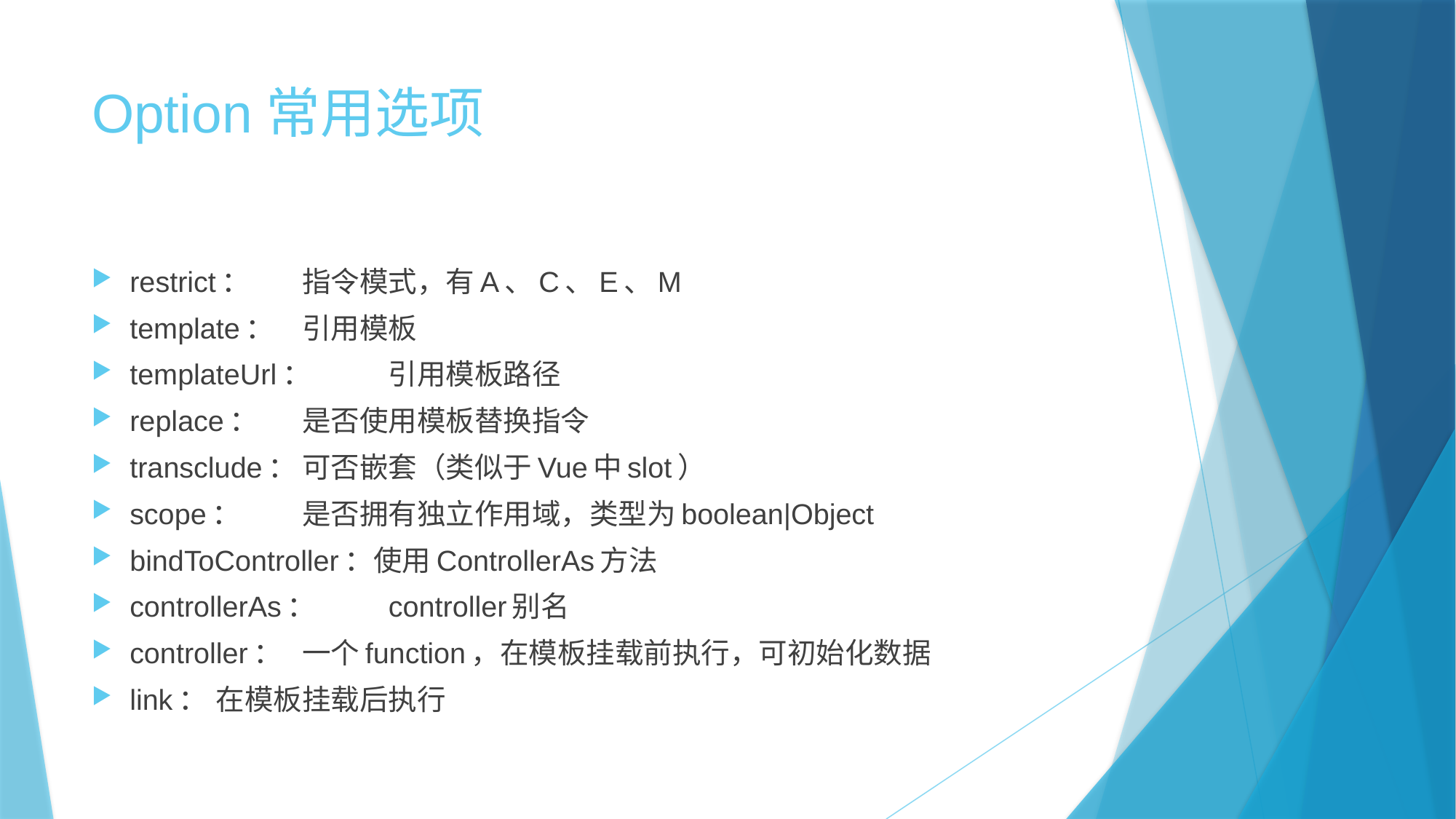

# Option常用选项
restrict：		指令模式，有A、C、E、M
template：	引用模板
templateUrl：	引用模板路径
replace：		是否使用模板替换指令
transclude：	可否嵌套（类似于Vue中slot）
scope：		是否拥有独立作用域，类型为boolean|Object
bindToController：使用ControllerAs方法
controllerAs：	controller别名
controller：	一个function，在模板挂载前执行，可初始化数据
link：		在模板挂载后执行